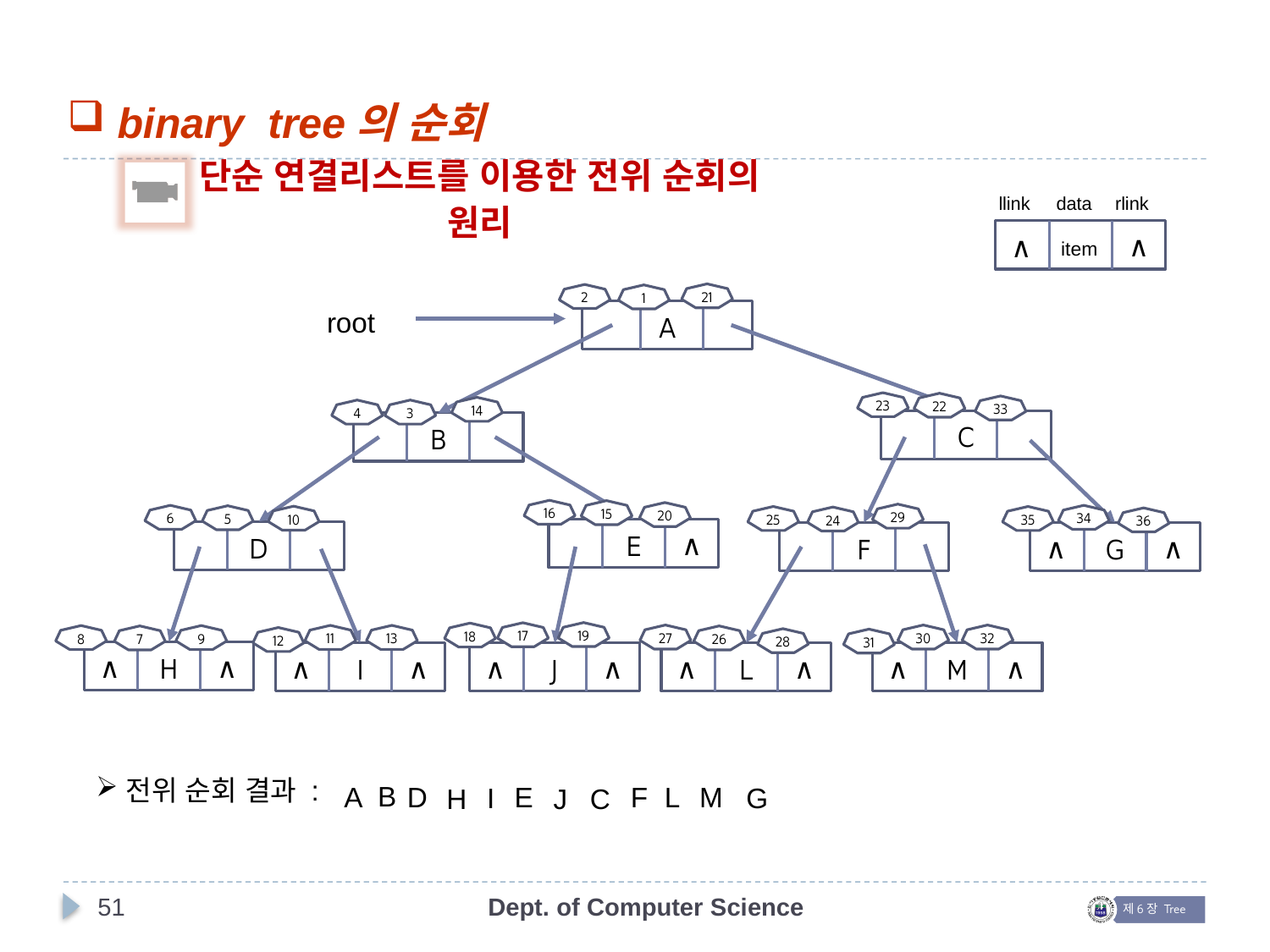

binary  tree의 순회

단순 연결리스트를 이용한 전위 순회의 원리
rlink
llink
data

∧
∧
item
21
2
1
root
A
23
22
33
14
4
3
C
B
16
15
20
29
6
34
5
10
25
35
24
36
∧
E
∧
∧
D
F
G
19
17
18
32
30
27
11
13
8
9
26
7
12
28
31
∧
∧
∧
∧
∧
∧
∧
∧
∧
∧
H
M
I
J
L
전위 순회 결과 :
B
A
M
E
D
L
F
I
G
H
J
C
51
Dept. of Computer Science